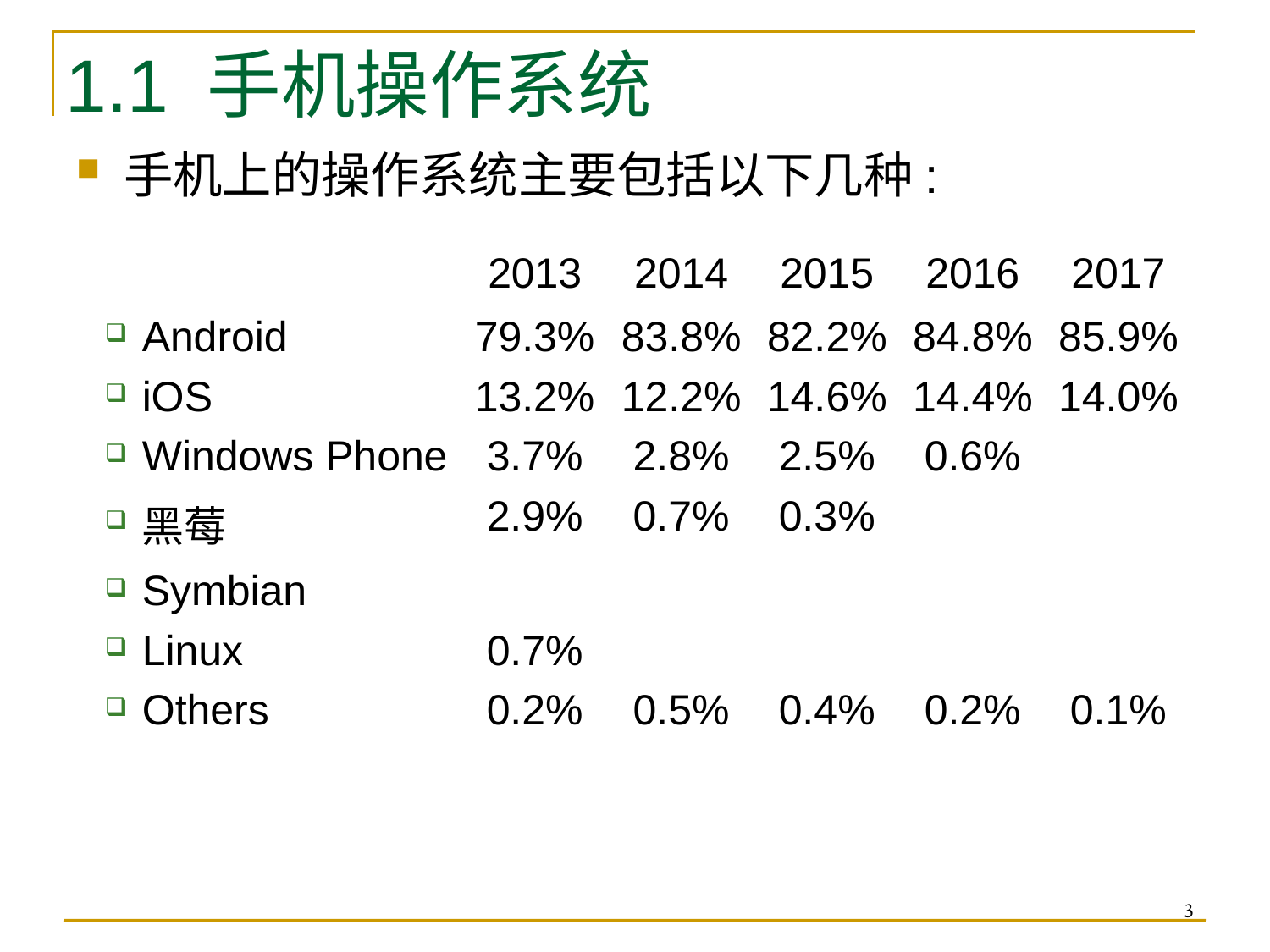

# 1.1 手机操作系统
手机上的操作系统主要包括以下几种:
|  | 2013 | 2014 | 2015 | 2016 | 2017 |
| --- | --- | --- | --- | --- | --- |
| Android | 79.3% | 83.8% | 82.2% | 84.8% | 85.9% |
| iOS | 13.2% | 12.2% | 14.6% | 14.4% | 14.0% |
| Windows Phone | 3.7% | 2.8% | 2.5% | 0.6% |  |
| 黑莓 | 2.9% | 0.7% | 0.3% |  |  |
| Symbian |  |  |  |  |  |
| Linux | 0.7% |  |  |  |  |
| Others | 0.2% | 0.5% | 0.4% | 0.2% | 0.1% |
3